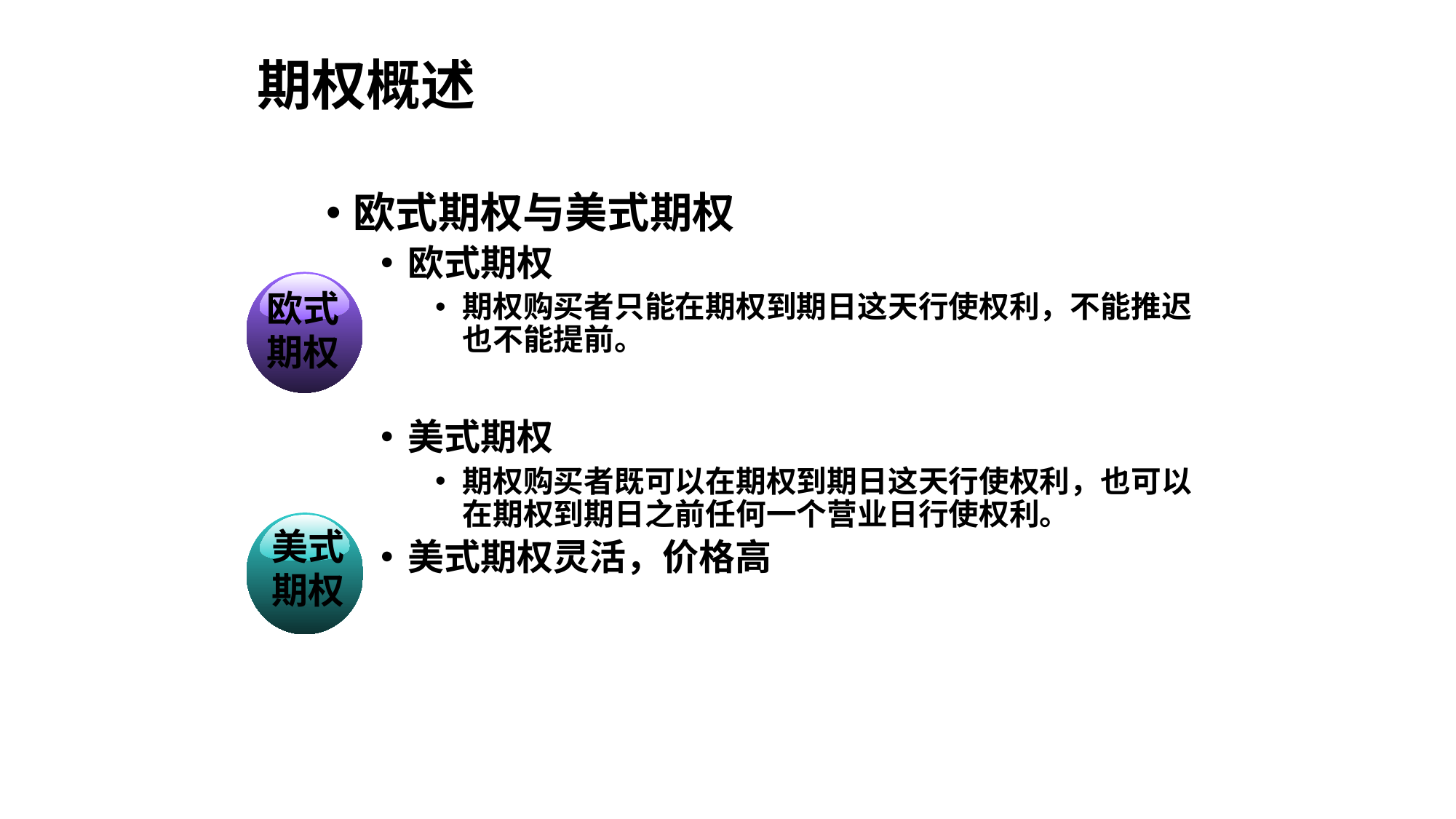

# 期权概述
欧式期权与美式期权
欧式期权
期权购买者只能在期权到期日这天行使权利，不能推迟也不能提前。

美式期权
期权购买者既可以在期权到期日这天行使权利，也可以在期权到期日之前任何一个营业日行使权利。
美式期权灵活，价格高

欧式
期权

美式
期权